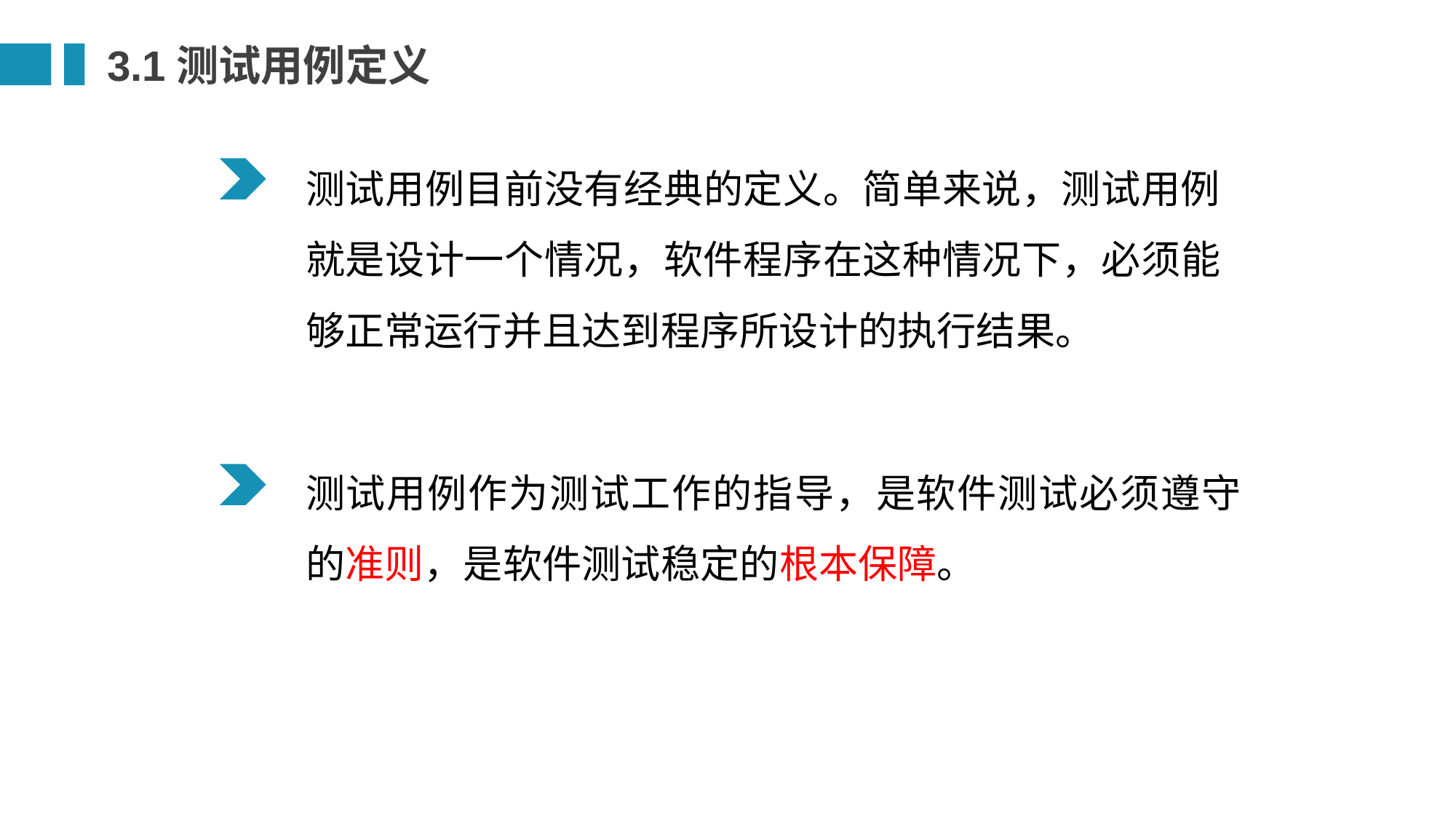

3.1测试用例定义

测试用例目前没有经典的定义。简单来说，测试用例就是设计一个情况，软件程序在这种情况下，必须能够正常运行并且达到程序所设计的执行结果。

测试用例作为测试工作的指导，是软件测试必须遵守的准则，是软件测试稳定的根本保障。

88